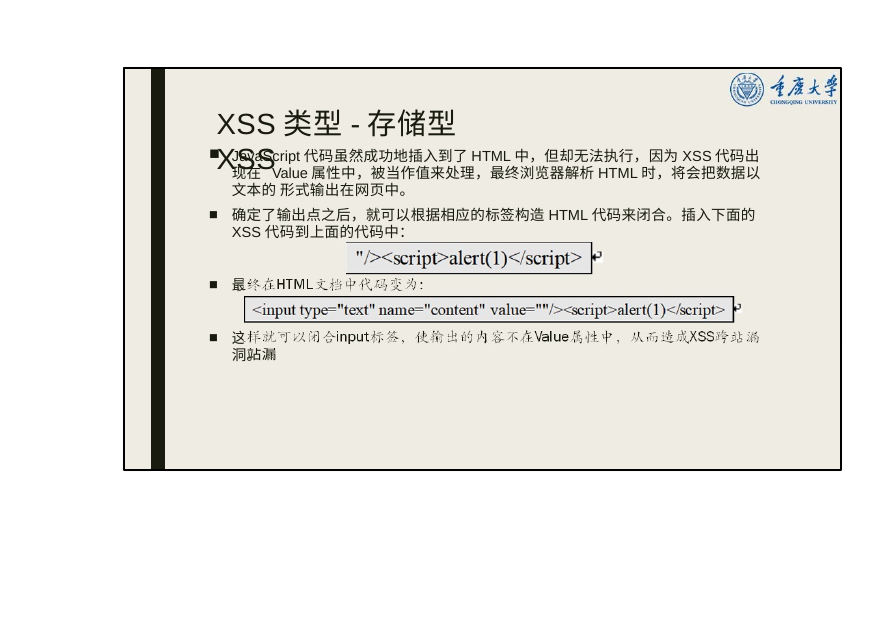

# XSS类型-存储型XSS
JavaScript代码虽然成功地插入到了HTML中，但却无法执行，因为XSS代码出现在  Value属性中，被当作值来处理，最终浏览器解析HTML时，将会把数据以文本的 形式输出在网页中。
确定了输出点之后，就可以根据相应的标签构造HTML代码来闭合。插入下面的
XSS代码到上面的代码中：

最

这 洞。

终在HTML文档中代码变为：

样就可以闭合input标签，使输出的内容不在Value属性中，从而造成XSS跨站漏